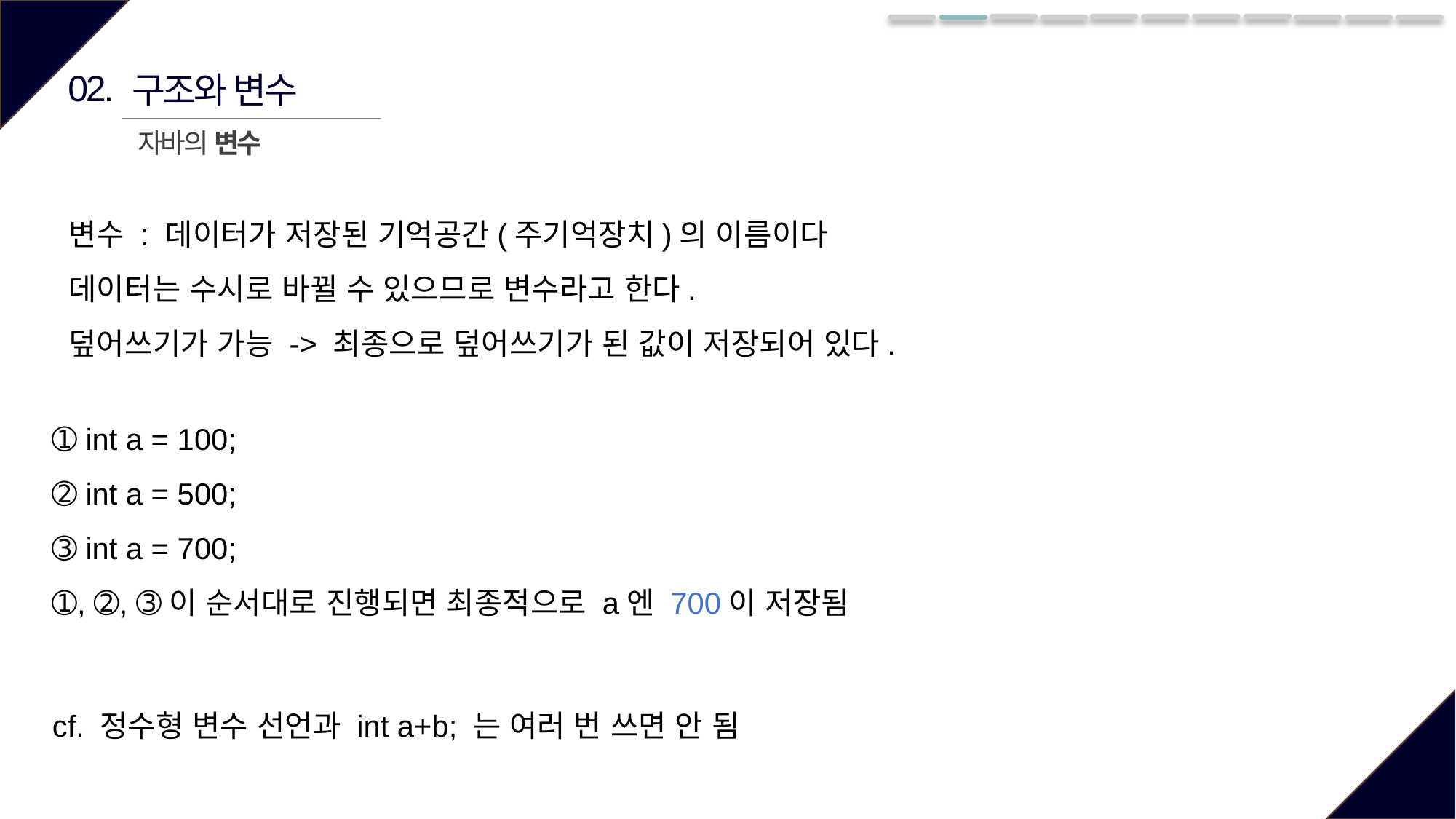

02.
구조와 변수
자바의 변수
변수 : 데이터가 저장된 기억공간(주기억장치)의 이름이다
데이터는 수시로 바뀔 수 있으므로 변수라고 한다.
덮어쓰기가 가능 -> 최종으로 덮어쓰기가 된 값이 저장되어 있다.
➀ int a = 100;
➁ int a = 500;
➂ int a = 700;
➀, ➁, ➂이 순서대로 진행되면 최종적으로 a엔 700이 저장됨
cf. 정수형 변수 선언과 int a+b; 는 여러 번 쓰면 안 됨